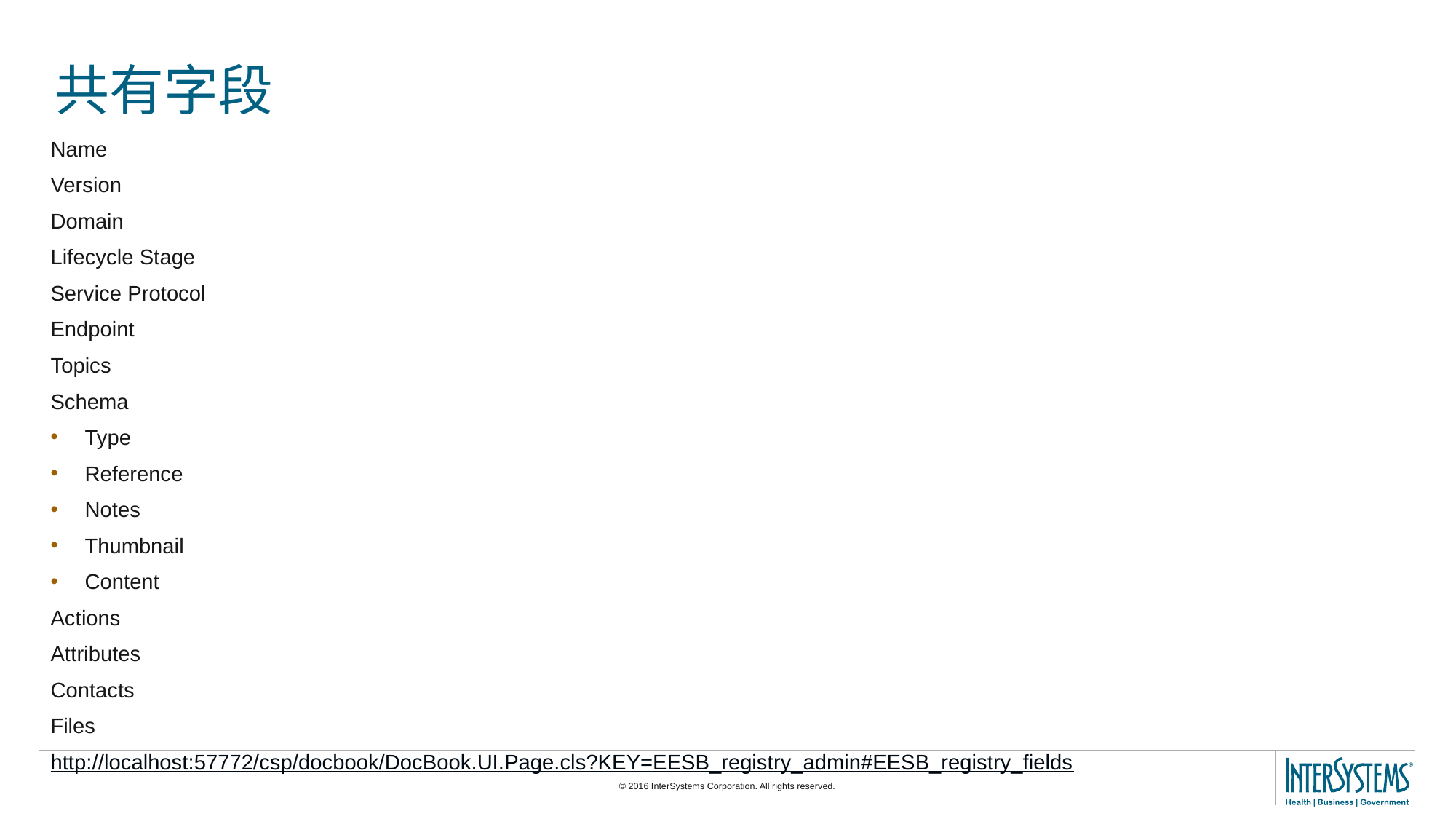

# 共有字段
Name
Version
Domain
Lifecycle Stage
Service Protocol
Endpoint
Topics
Schema
Type
Reference
Notes
Thumbnail
Content
Actions
Attributes
Contacts
Files
http://localhost:57772/csp/docbook/DocBook.UI.Page.cls?KEY=EESB_registry_admin#EESB_registry_fields